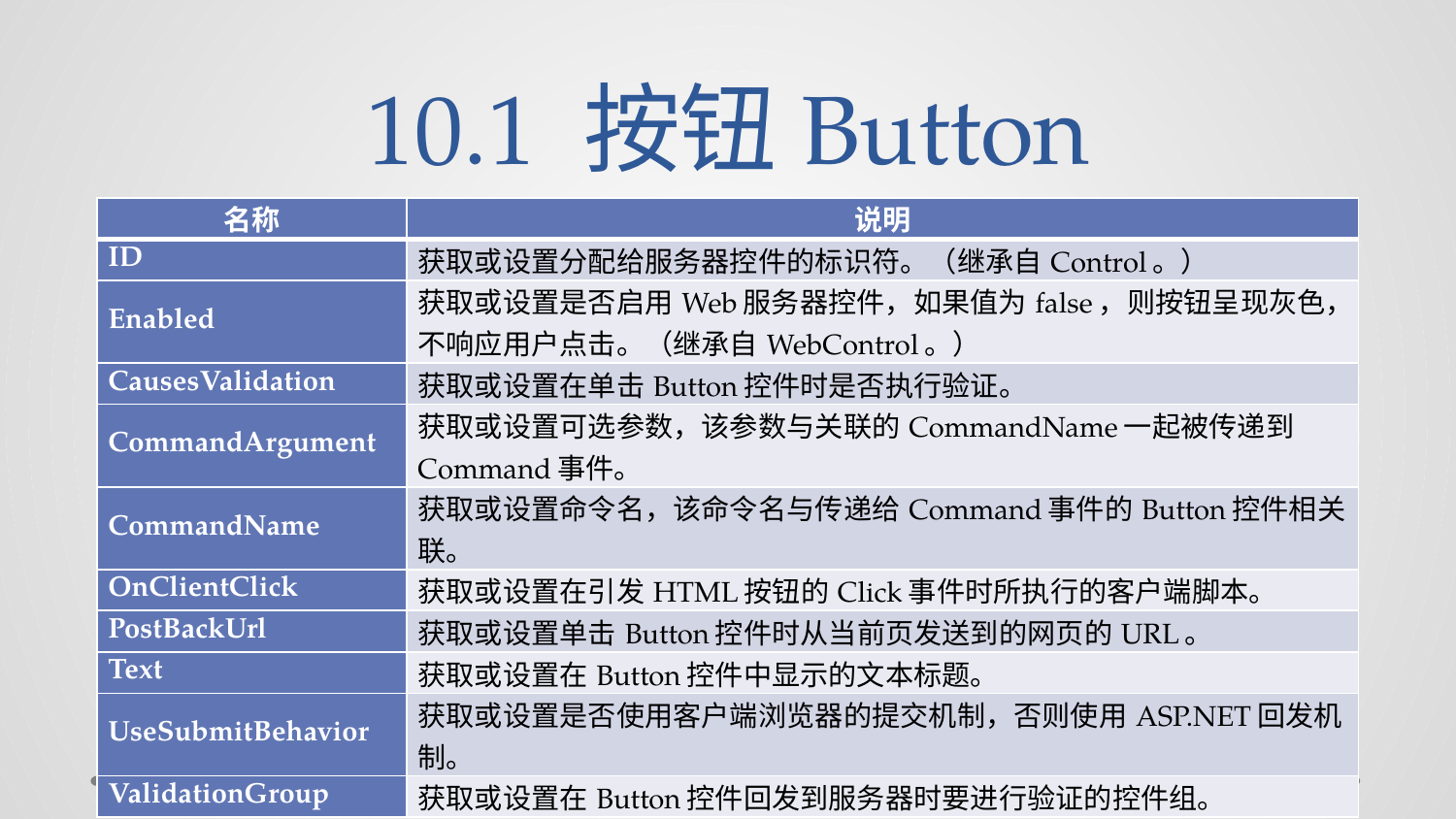

# 10.1 按钮Button
| 名称 | 说明 |
| --- | --- |
| ID | 获取或设置分配给服务器控件的标识符。（继承自Control。） |
| Enabled | 获取或设置是否启用Web服务器控件，如果值为false，则按钮呈现灰色，不响应用户点击。（继承自WebControl。） |
| CausesValidation | 获取或设置在单击Button控件时是否执行验证。 |
| CommandArgument | 获取或设置可选参数，该参数与关联的CommandName一起被传递到Command事件。 |
| CommandName | 获取或设置命令名，该命令名与传递给Command事件的Button控件相关联。 |
| OnClientClick | 获取或设置在引发HTML按钮的Click事件时所执行的客户端脚本。 |
| PostBackUrl | 获取或设置单击Button控件时从当前页发送到的网页的URL。 |
| Text | 获取或设置在Button控件中显示的文本标题。 |
| UseSubmitBehavior | 获取或设置是否使用客户端浏览器的提交机制，否则使用ASP.NET回发机制。 |
| ValidationGroup | 获取或设置在Button控件回发到服务器时要进行验证的控件组。 |